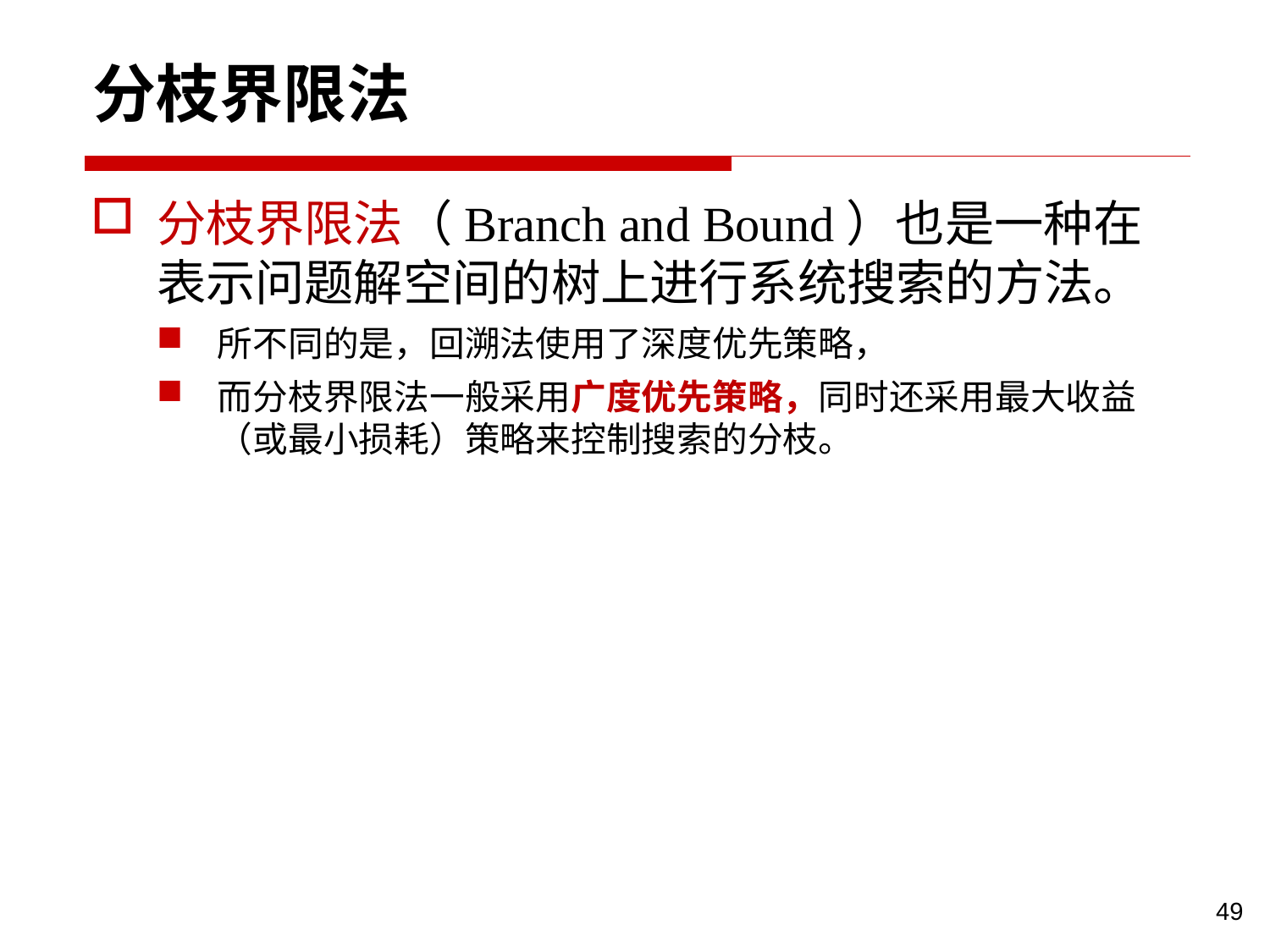

# 分枝界限法
分枝界限法（Branch and Bound）也是一种在表示问题解空间的树上进行系统搜索的方法。
所不同的是，回溯法使用了深度优先策略，
而分枝界限法一般采用广度优先策略，同时还采用最大收益（或最小损耗）策略来控制搜索的分枝。

49